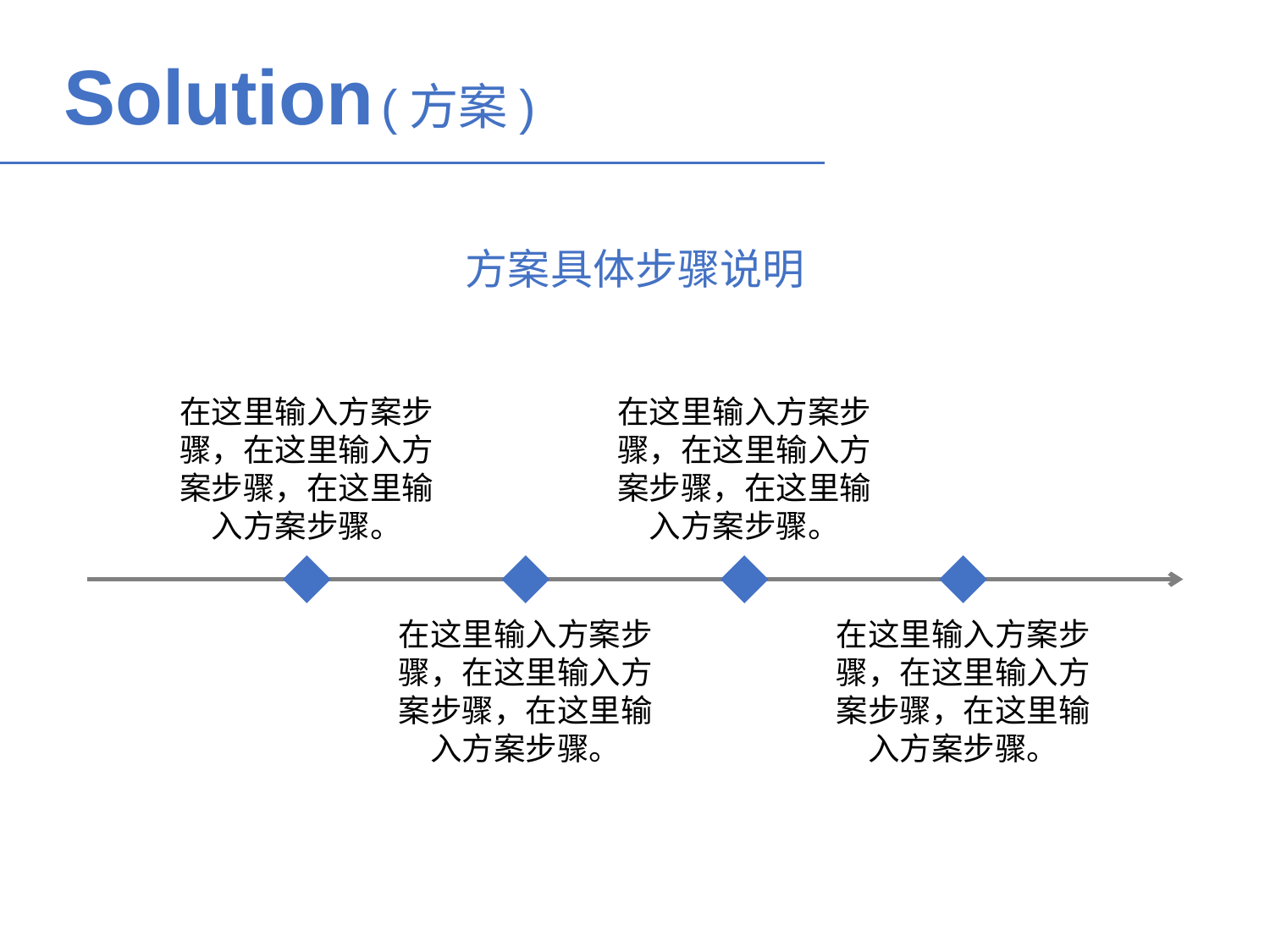

Solution (方案)
方案具体步骤说明
在这里输入方案步骤，在这里输入方案步骤，在这里输入方案步骤。
在这里输入方案步骤，在这里输入方案步骤，在这里输入方案步骤。

在这里输入方案步骤，在这里输入方案步骤，在这里输入方案步骤。
在这里输入方案步骤，在这里输入方案步骤，在这里输入方案步骤。